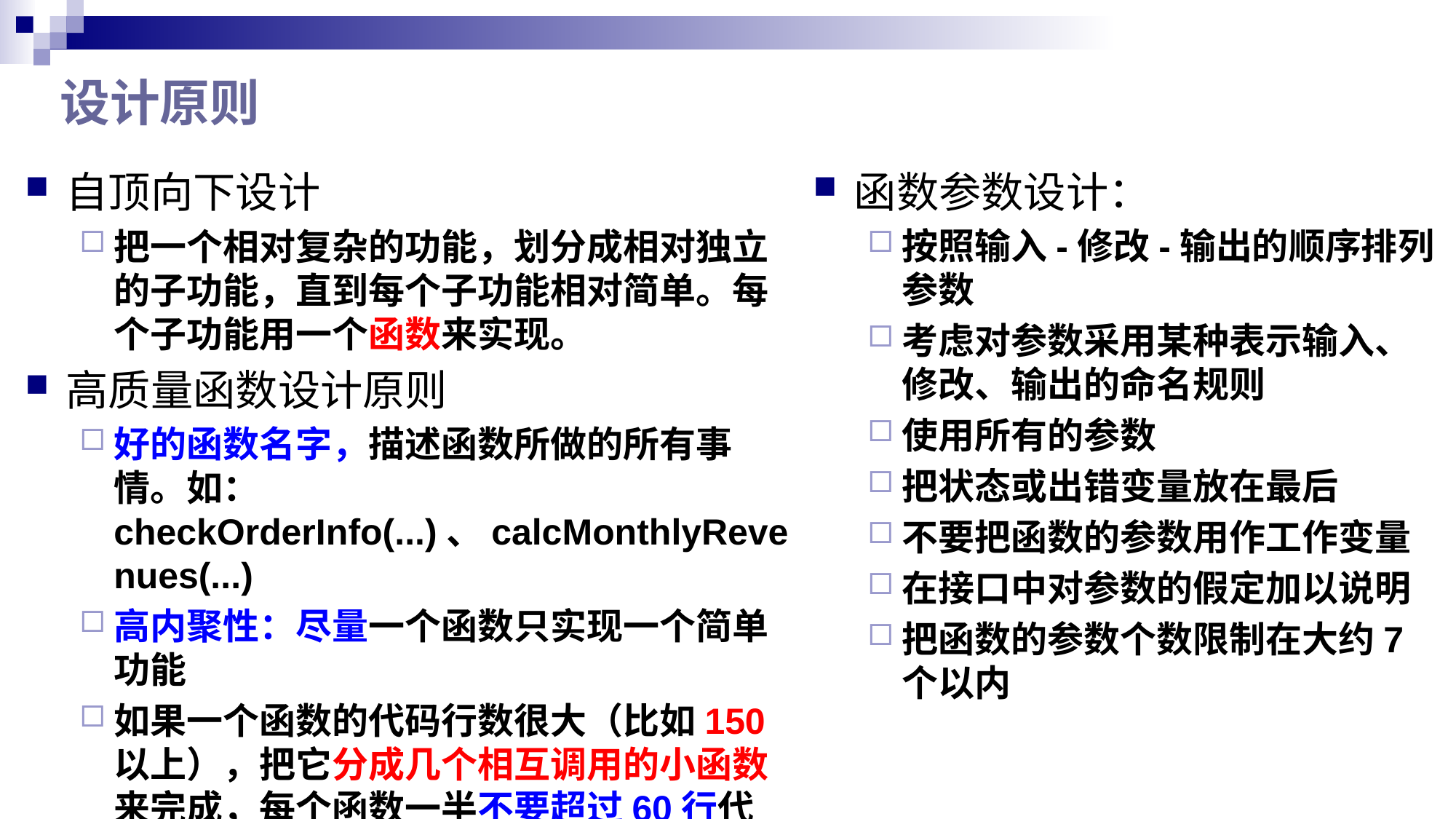

# 设计原则
函数参数设计：
按照输入-修改-输出的顺序排列参数
考虑对参数采用某种表示输入、修改、输出的命名规则
使用所有的参数
把状态或出错变量放在最后
不要把函数的参数用作工作变量
在接口中对参数的假定加以说明
把函数的参数个数限制在大约7个以内
自顶向下设计
把一个相对复杂的功能，划分成相对独立的子功能，直到每个子功能相对简单。每个子功能用一个函数来实现。
高质量函数设计原则
好的函数名字，描述函数所做的所有事情。如：checkOrderInfo(...)、calcMonthlyRevenues(...)
高内聚性：尽量一个函数只实现一个简单功能
如果一个函数的代码行数很大（比如150以上），把它分成几个相互调用的小函数来完成，每个函数一半不要超过60行代码。